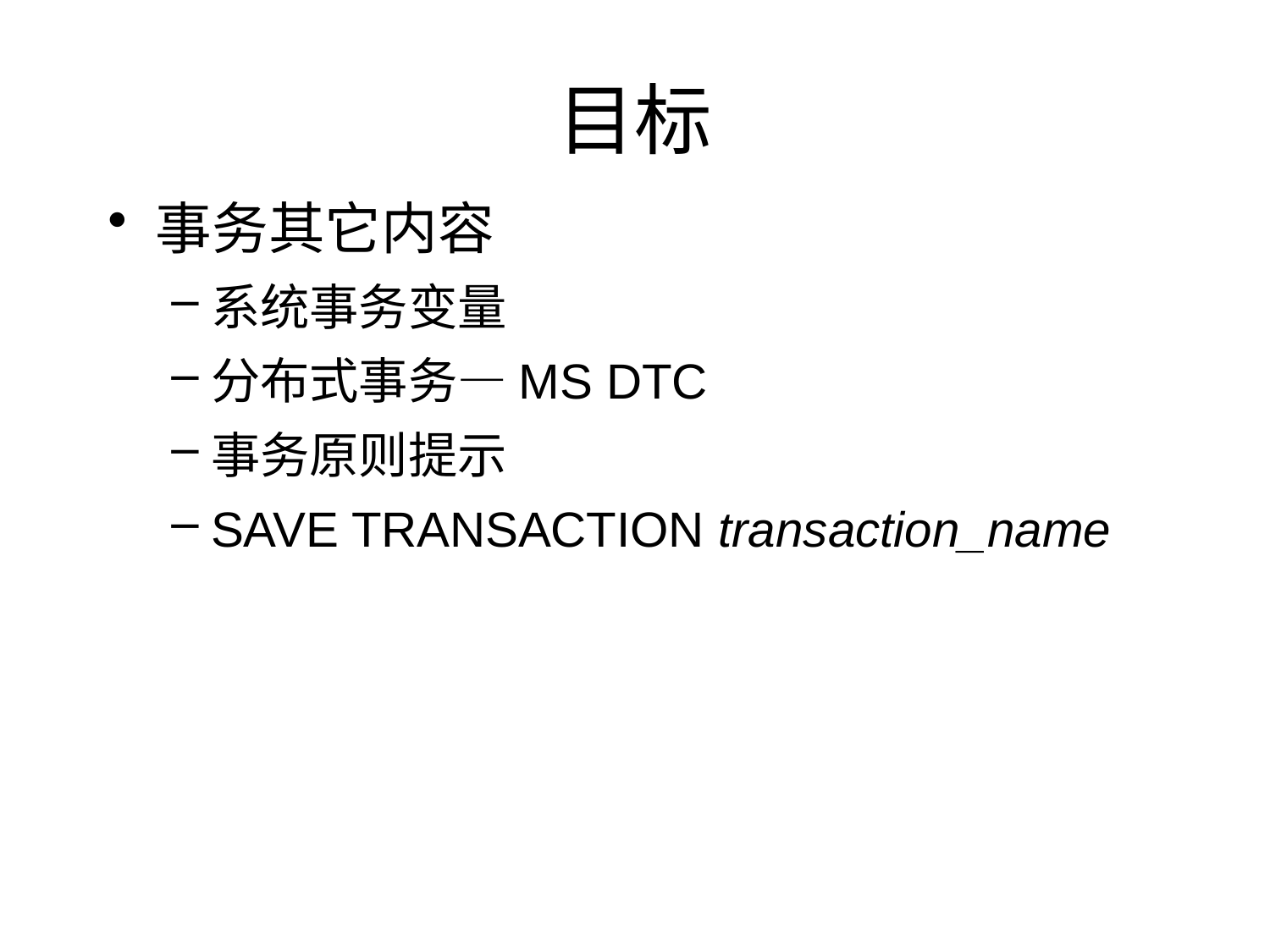

# 目标
事务其它内容
系统事务变量
分布式事务—MS DTC
事务原则提示
SAVE TRANSACTION transaction_name